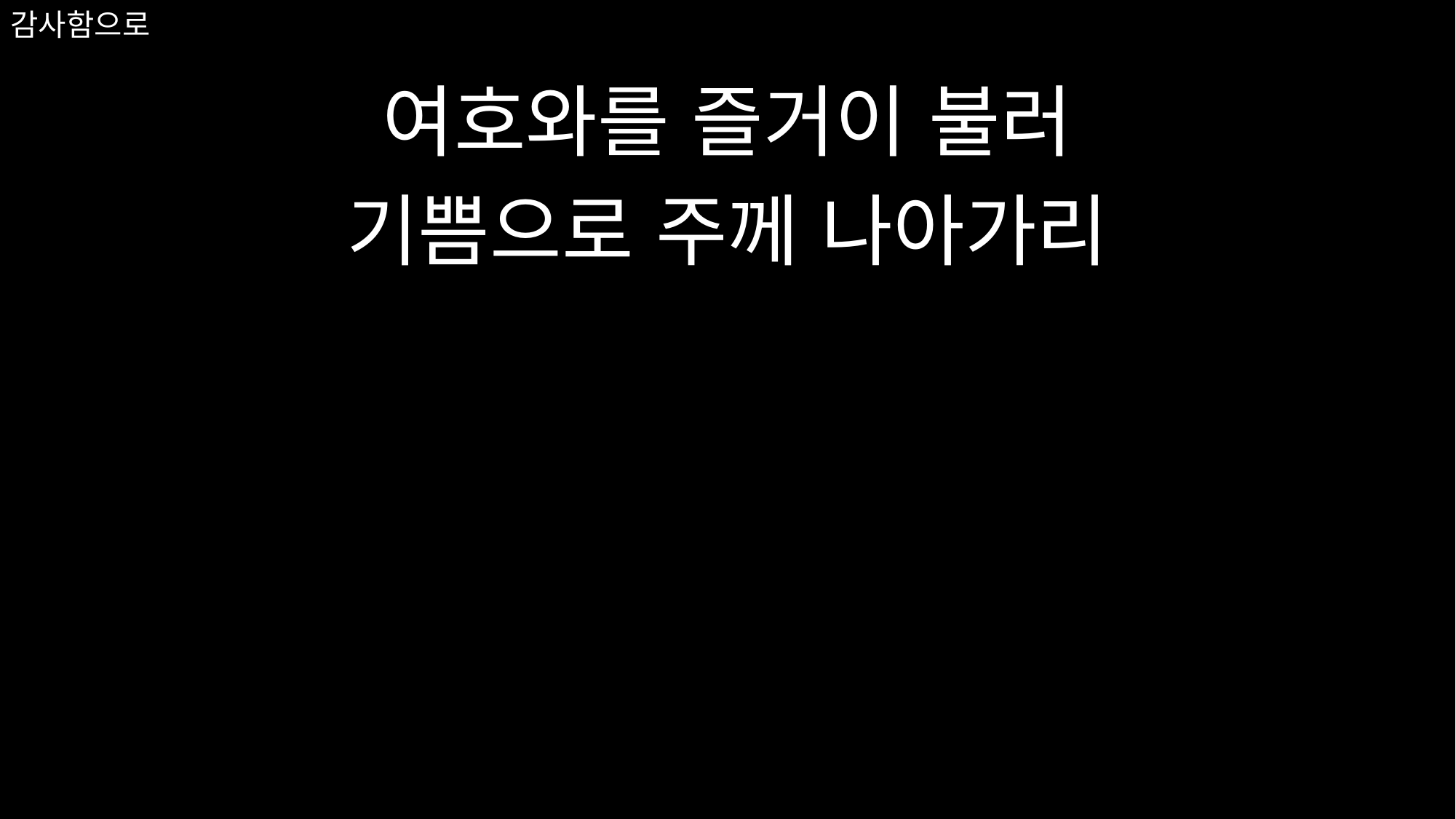

여호와를 즐거이 불러
기쁨으로 주께 나아가리

# 감사함으로